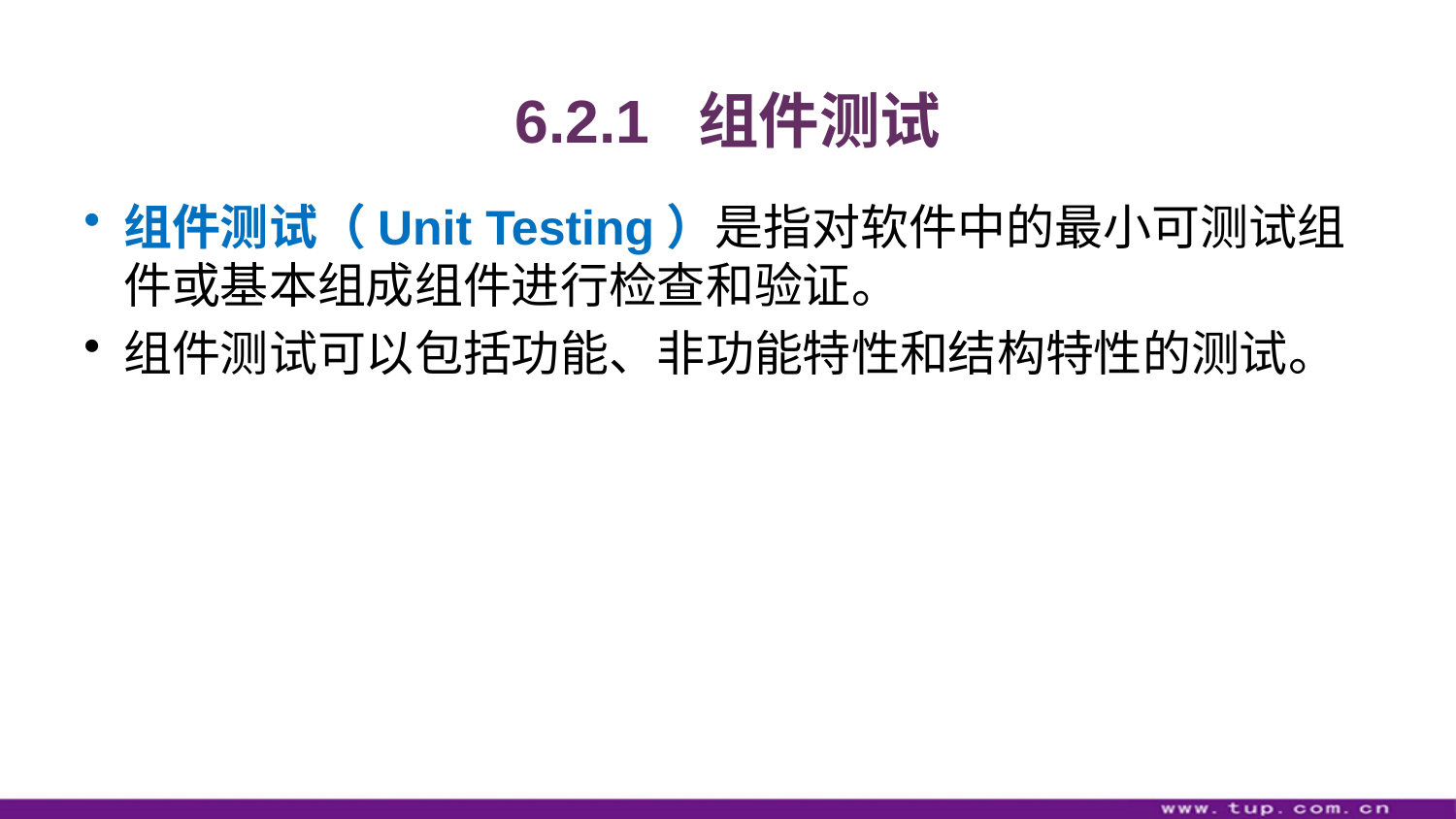

# 6.2.1  组件测试
组件测试（Unit Testing）是指对软件中的最小可测试组件或基本组成组件进行检查和验证。
组件测试可以包括功能、非功能特性和结构特性的测试。